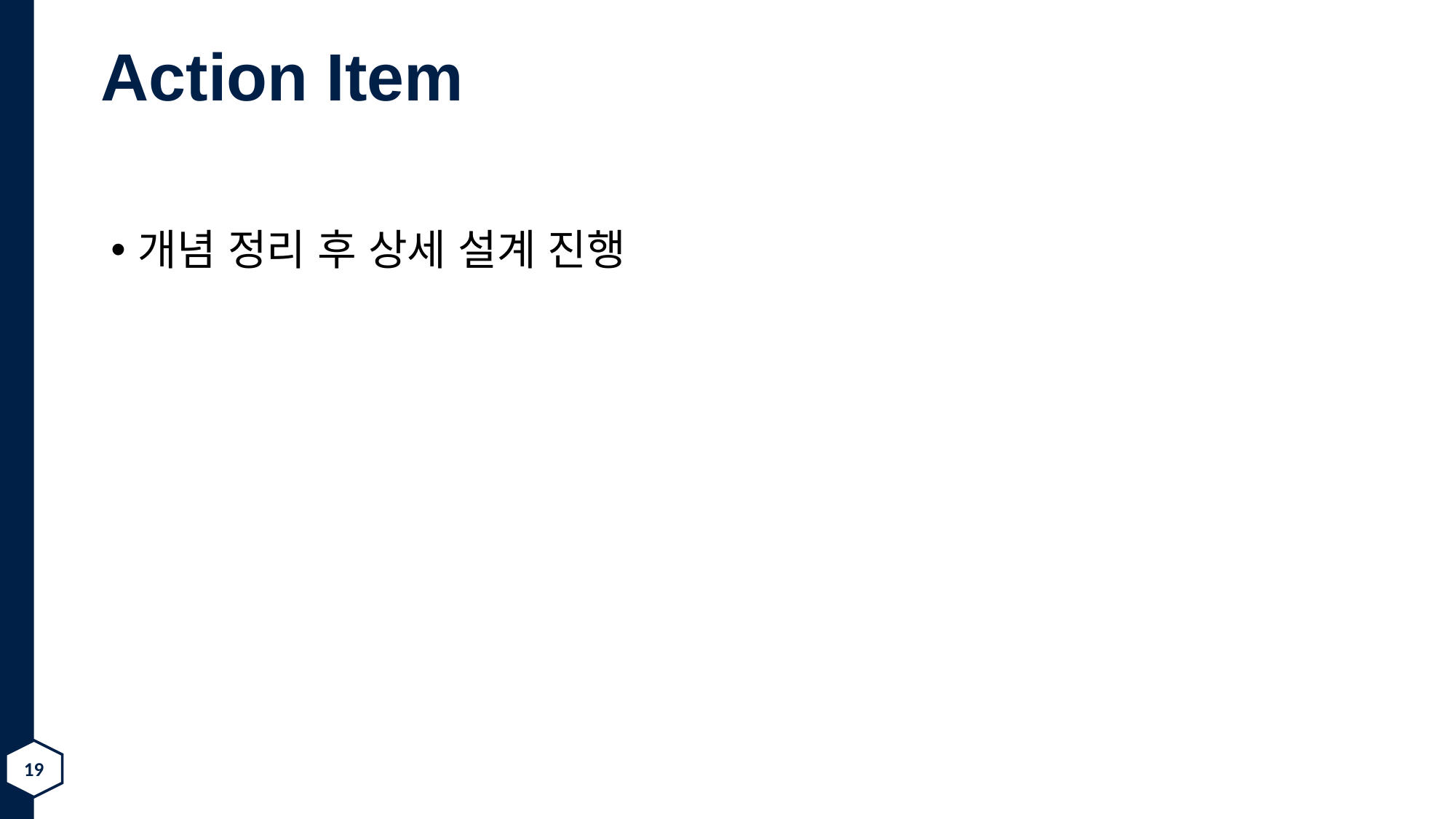

# Action Item
개념 정리 후 상세 설계 진행